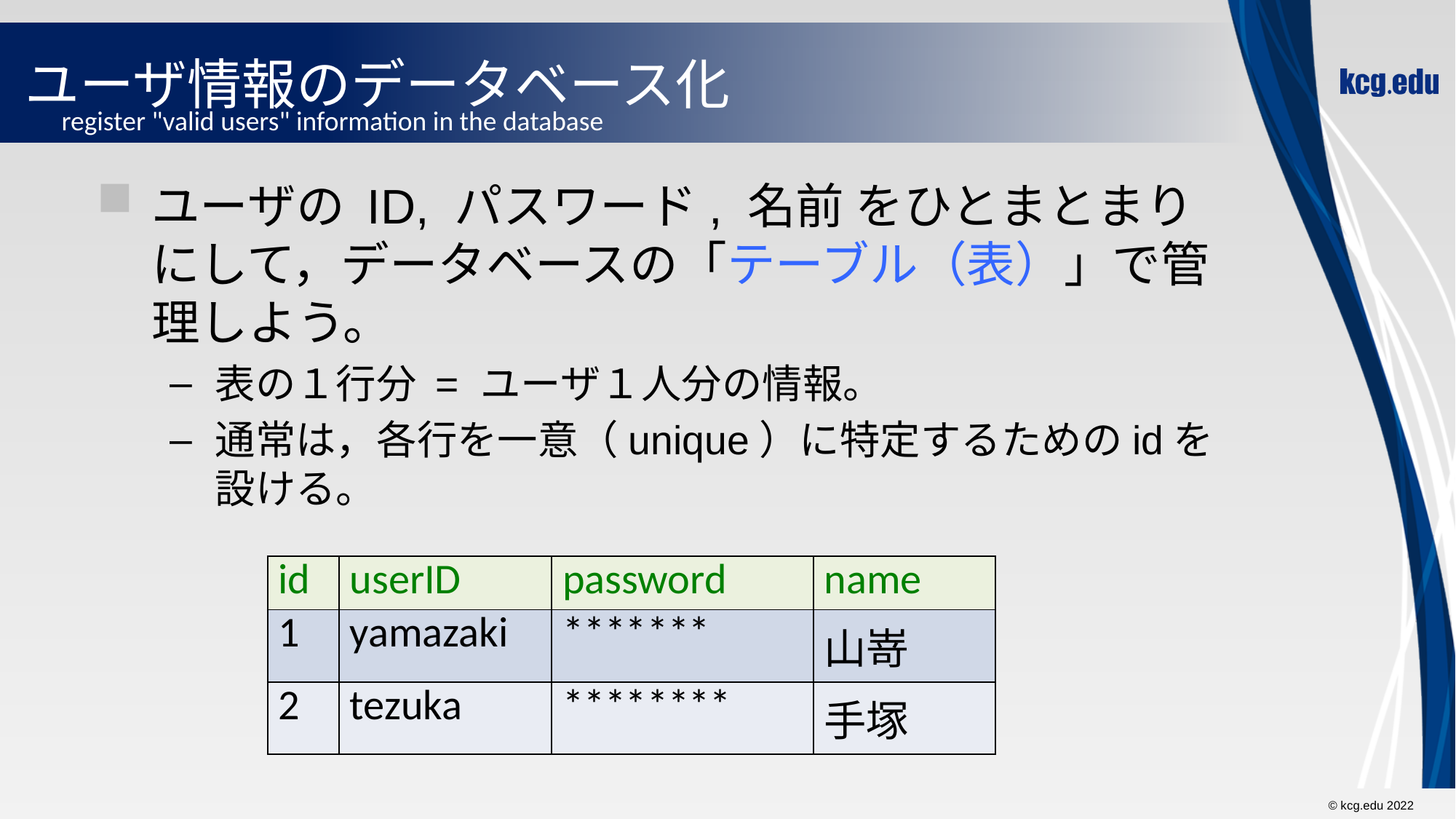

# ユーザ情報のデータベース化
register "valid users" information in the database
ユーザの ID, パスワード, 名前 をひとまとまりにして，データベースの「テーブル（表）」で管理しよう。
表の１行分 = ユーザ１人分の情報。
通常は，各行を一意（unique）に特定するためのidを設ける。
| id | userID | password | name |
| --- | --- | --- | --- |
| 1 | yamazaki | \*\*\*\*\*\*\* | 山嵜 |
| 2 | tezuka | \*\*\*\*\*\*\*\* | 手塚 |